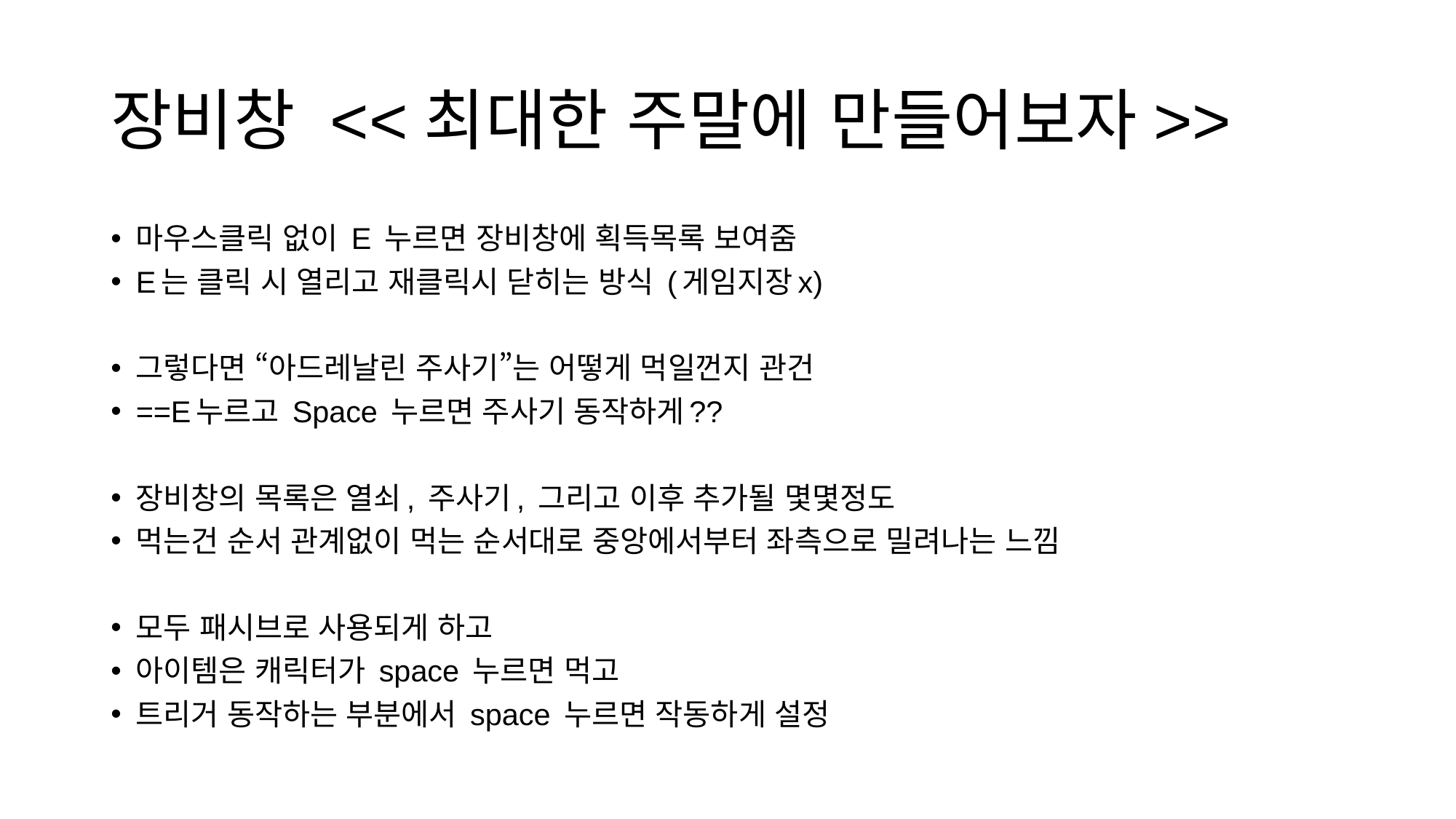

# 장비창 <<최대한 주말에 만들어보자>>
마우스클릭 없이 E 누르면 장비창에 획득목록 보여줌
E는 클릭 시 열리고 재클릭시 닫히는 방식 (게임지장x)

그렇다면 “아드레날린 주사기”는 어떻게 먹일껀지 관건
==E누르고 Space 누르면 주사기 동작하게??

장비창의 목록은 열쇠, 주사기, 그리고 이후 추가될 몇몇정도
먹는건 순서 관계없이 먹는 순서대로 중앙에서부터 좌측으로 밀려나는 느낌

모두 패시브로 사용되게 하고
아이템은 캐릭터가 space 누르면 먹고
트리거 동작하는 부분에서 space 누르면 작동하게 설정